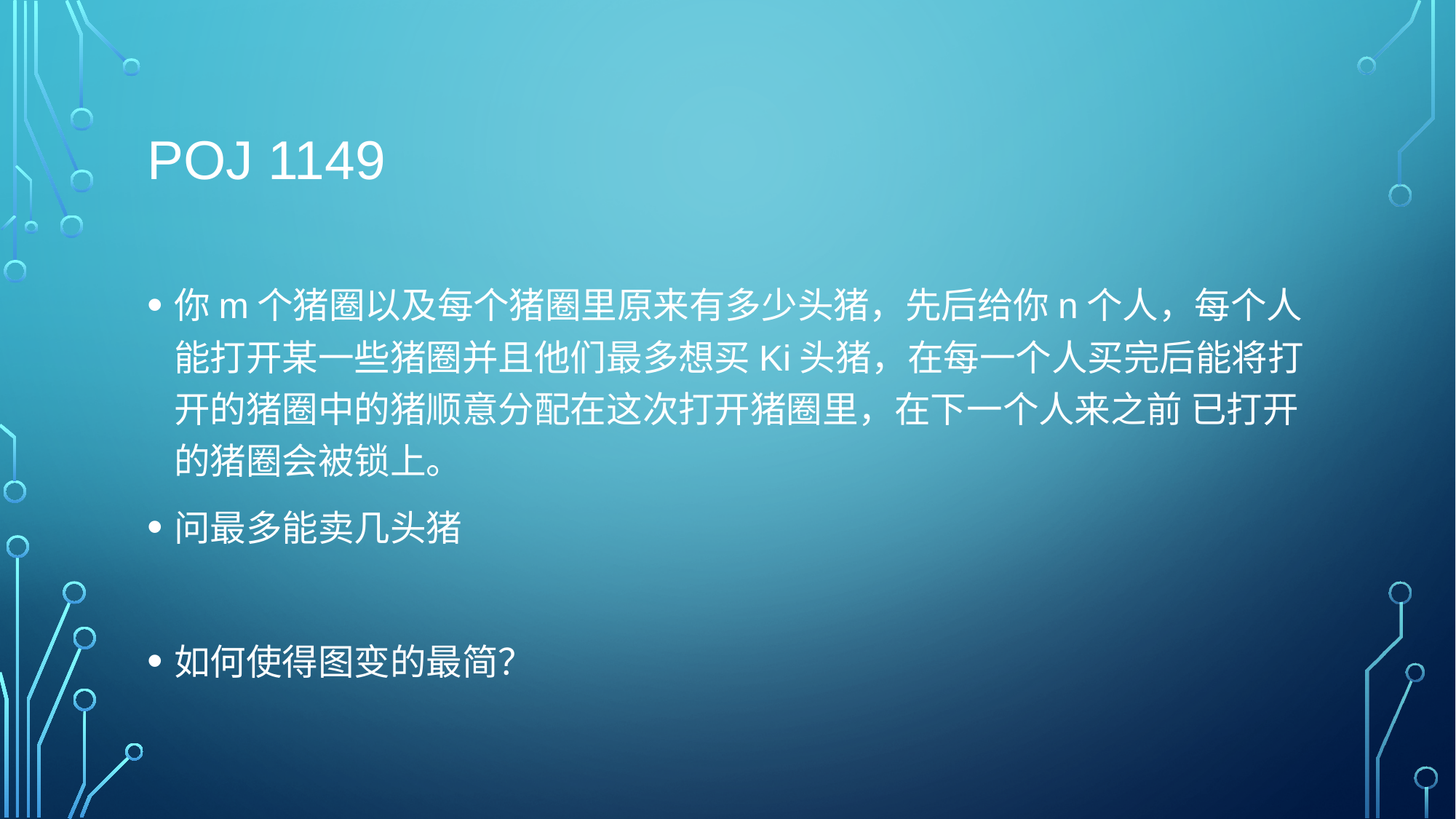

# POJ 1149
你m个猪圈以及每个猪圈里原来有多少头猪，先后给你n个人，每个人能打开某一些猪圈并且他们最多想买Ki头猪，在每一个人买完后能将打开的猪圈中的猪顺意分配在这次打开猪圈里，在下一个人来之前 已打开的猪圈会被锁上。
问最多能卖几头猪

如何使得图变的最简？